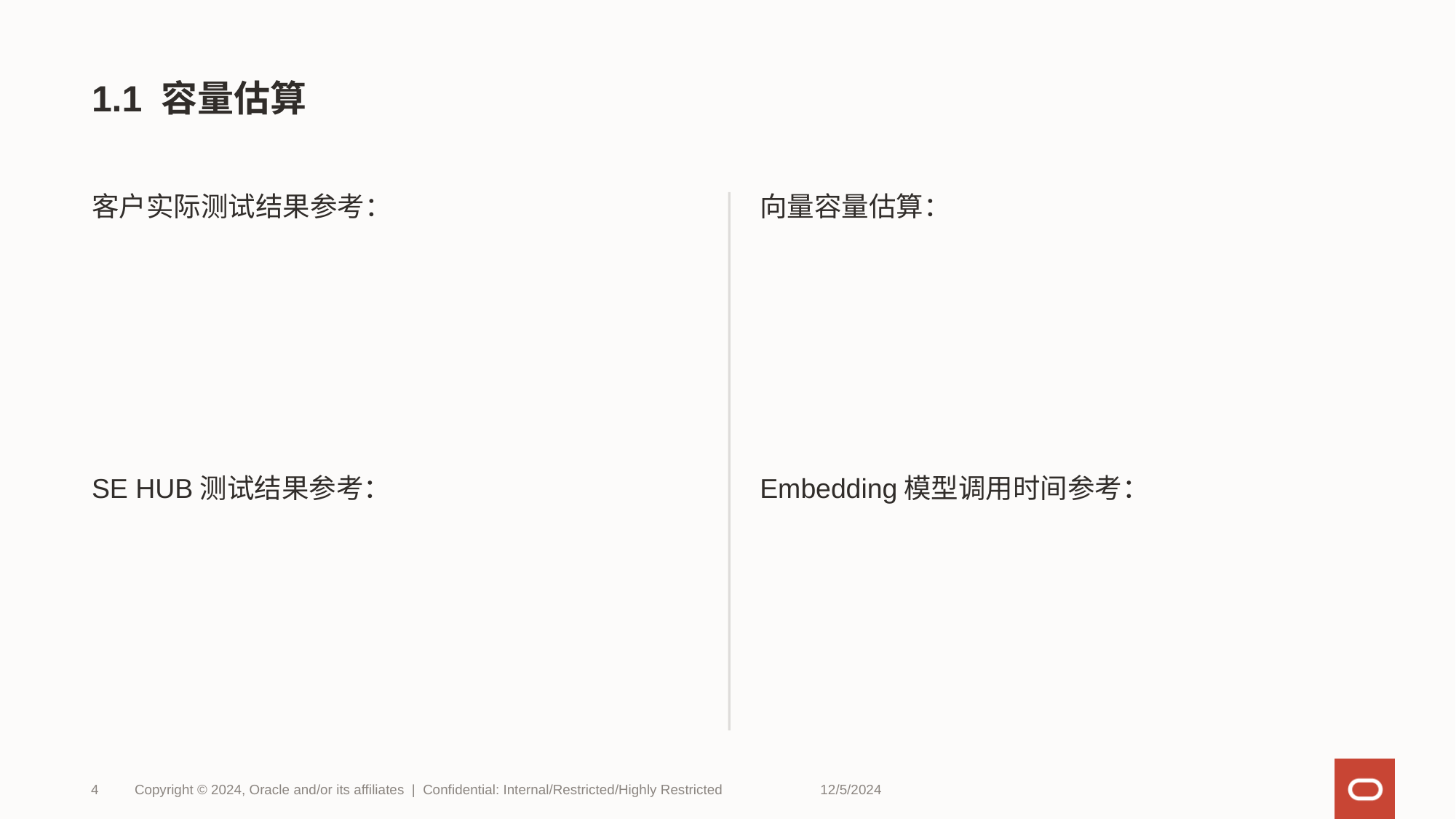

# 1.1 容量估算
客户实际测试结果参考：

SE HUB测试结果参考：
向量容量估算：

Embedding模型调用时间参考：
4
Copyright © 2024, Oracle and/or its affiliates  |  Confidential: Internal/Restricted/Highly Restricted
12/5/2024